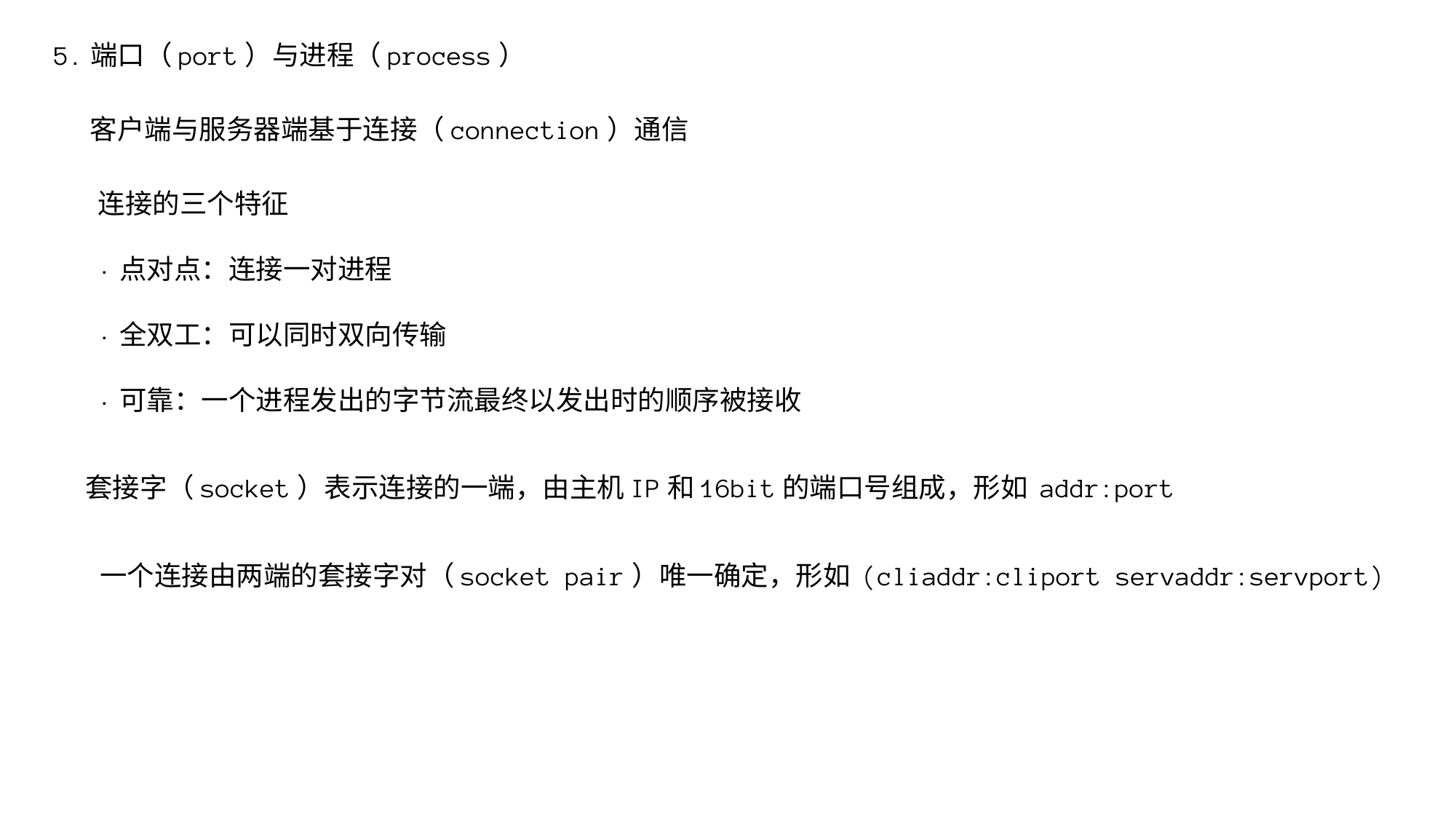

5.端口（port）与进程（process）
客户端与服务器端基于连接（connection）通信
连接的三个特征

·点对点：连接一对进程

·全双工：可以同时双向传输

·可靠：一个进程发出的字节流最终以发出时的顺序被接收
套接字（socket）表示连接的一端，由主机IP和16bit的端口号组成，形如 addr:port
一个连接由两端的套接字对（socket pair）唯一确定，形如 (cliaddr:cliport servaddr:servport)